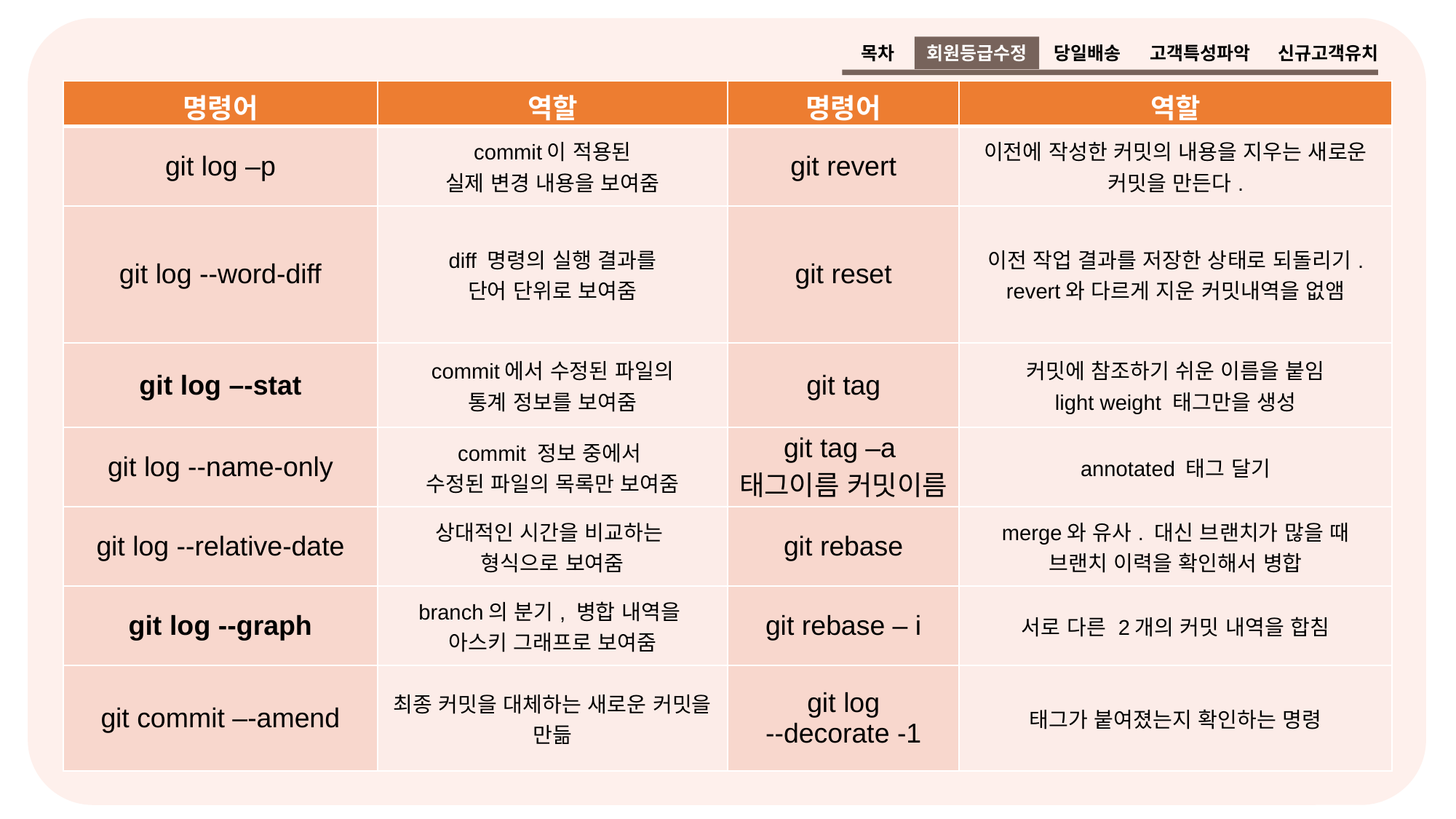

목차
회원등급수정
당일배송
고객특성파악
신규고객유치

| 명령어 | 역할 | 명령어 | 역할 |
| --- | --- | --- | --- |
| git log –p | commit이 적용된 실제 변경 내용을 보여줌 | git revert | 이전에 작성한 커밋의 내용을 지우는 새로운 커밋을 만든다. |
| git log --word-diff | diff 명령의 실행 결과를 단어 단위로 보여줌 | git reset | 이전 작업 결과를 저장한 상태로 되돌리기. revert와 다르게 지운 커밋내역을 없앰 |
| git log –-stat | commit에서 수정된 파일의 통계 정보를 보여줌 | git tag | 커밋에 참조하기 쉬운 이름을 붙임 light weight 태그만을 생성 |
| git log --name-only | commit 정보 중에서 수정된 파일의 목록만 보여줌 | git tag –a 태그이름 커밋이름 | annotated 태그 달기 |
| git log --relative-date | 상대적인 시간을 비교하는 형식으로 보여줌 | git rebase | merge와 유사. 대신 브랜치가 많을 때 브랜치 이력을 확인해서 병합 |
| git log --graph | branch의 분기, 병합 내역을 아스키 그래프로 보여줌 | git rebase – i | 서로 다른 2개의 커밋 내역을 합침 |
| git commit –-amend | 최종 커밋을 대체하는 새로운 커밋을 만듦 | git log --decorate -1 | 태그가 붙여졌는지 확인하는 명령 |